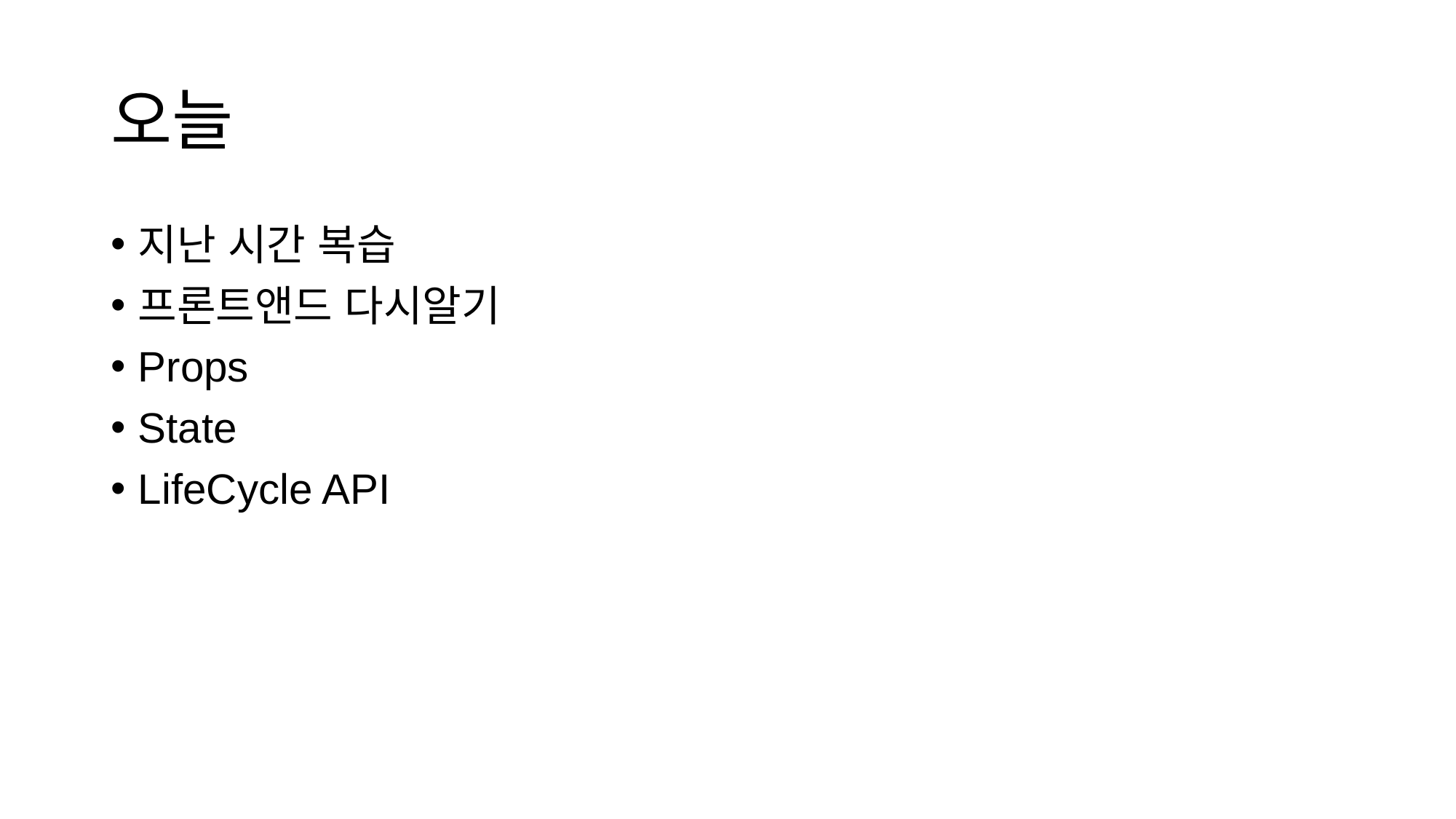

# 오늘
지난 시간 복습
프론트앤드 다시알기
Props
State
LifeCycle API